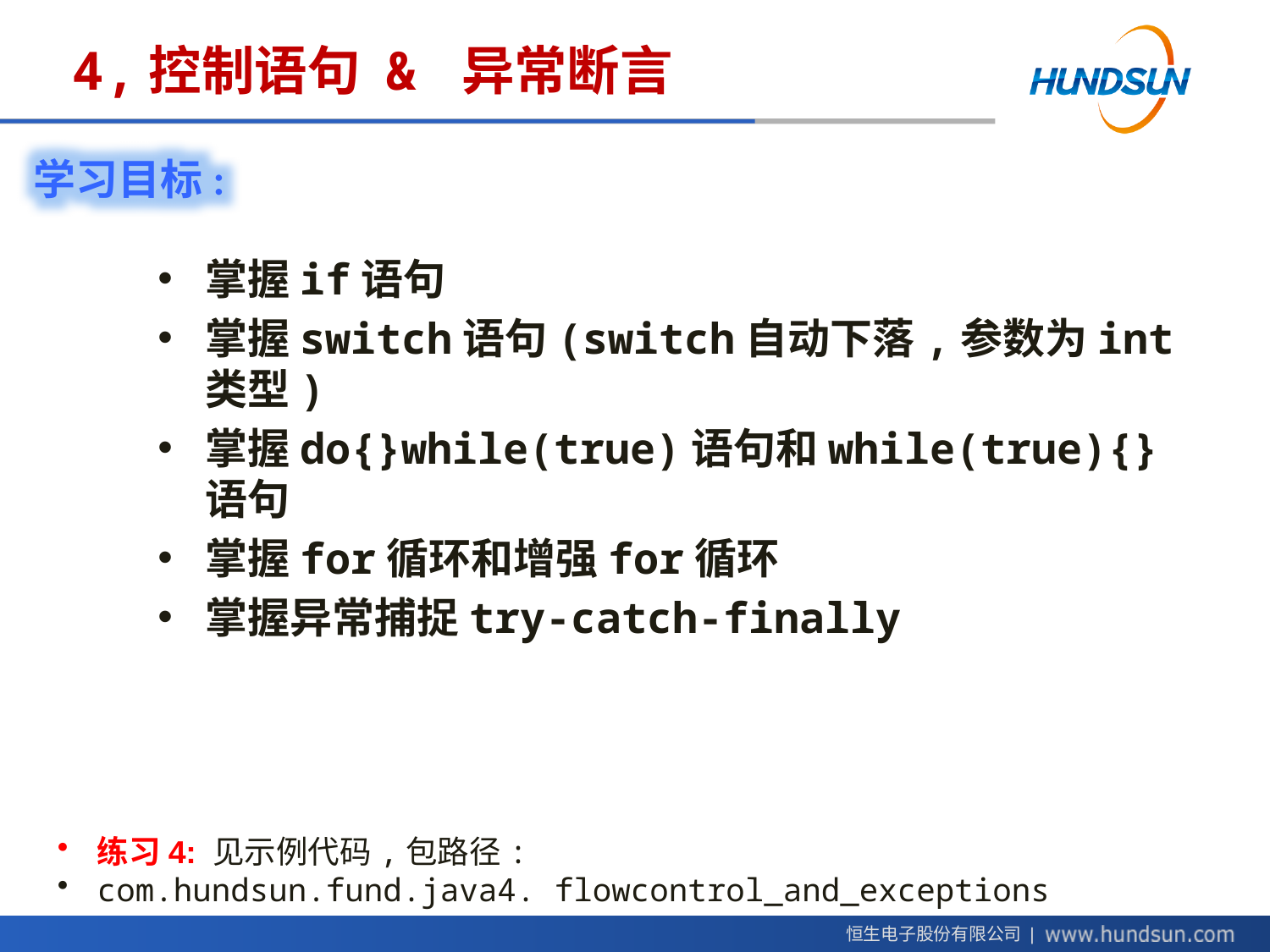

# 4,控制语句 & 异常断言
学习目标:
掌握if语句
掌握switch语句(switch自动下落,参数为int类型)
掌握do{}while(true)语句和while(true){}语句
掌握for循环和增强for循环
掌握异常捕捉try-catch-finally

练习4: 见示例代码,包路径:
com.hundsun.fund.java4. flowcontrol_and_exceptions